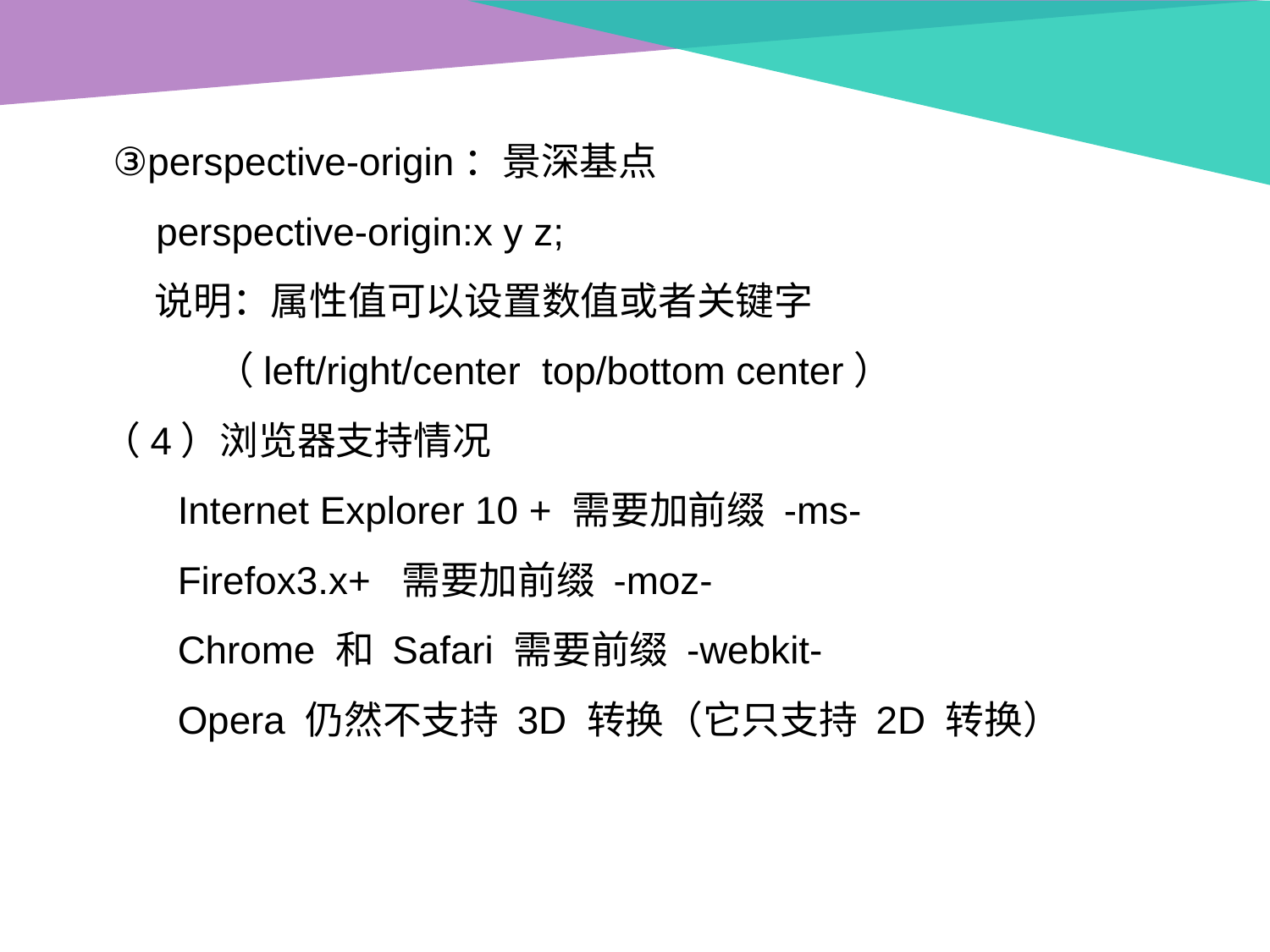

③perspective-origin：景深基点
     perspective-origin:x y z;
     说明：属性值可以设置数值或者关键字
            （left/right/center  top/bottom center）
（4）浏览器支持情况
       Internet Explorer 10 + 需要加前缀 -ms-
       Firefox3.x+  需要加前缀 -moz-
       Chrome 和 Safari 需要前缀 -webkit-
       Opera 仍然不支持 3D 转换（它只支持 2D 转换）